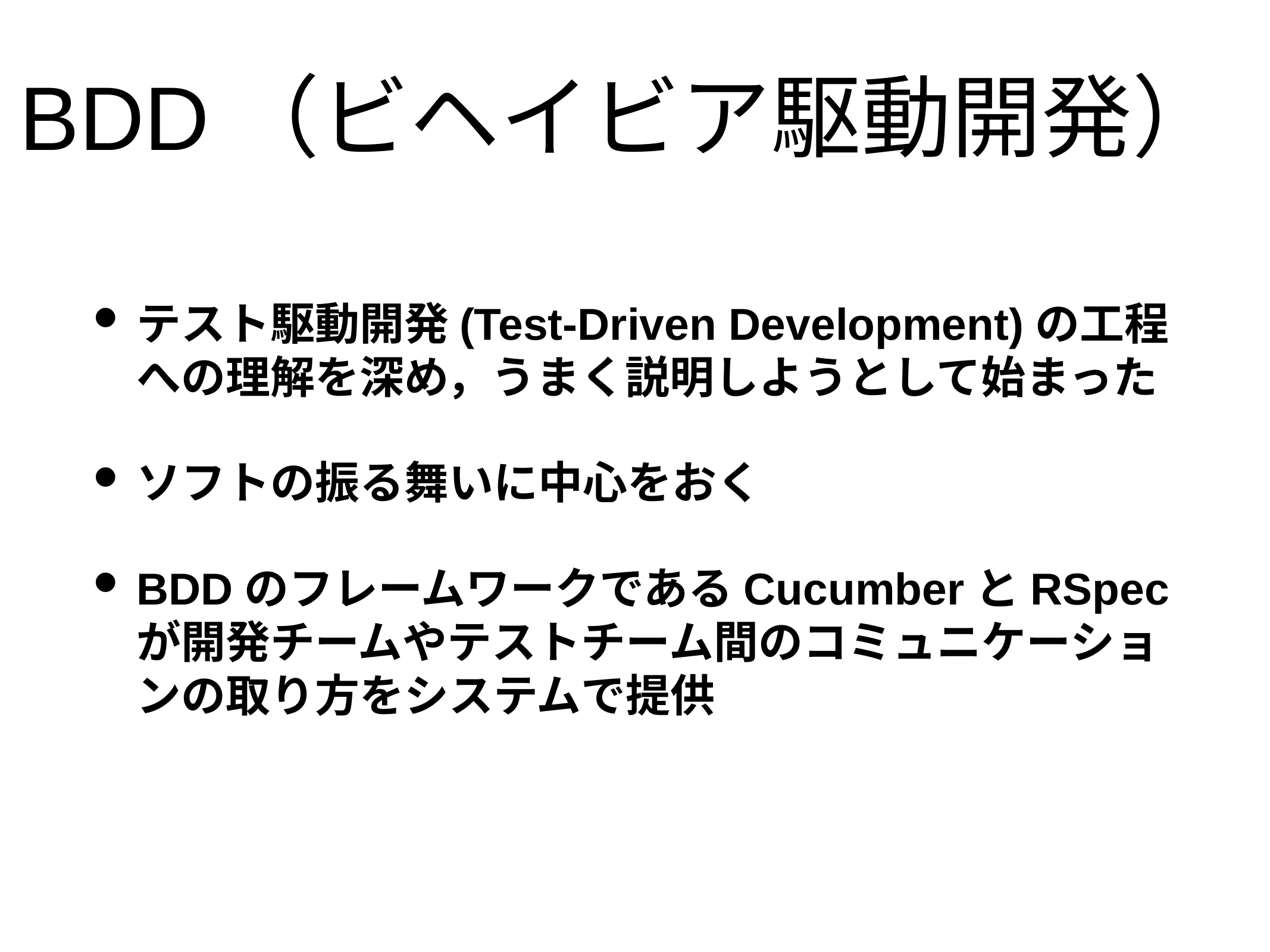

# BDD（ビヘイビア駆動開発）
テスト駆動開発(Test-Driven Development)の工程への理解を深め，うまく説明しようとして始まった
ソフトの振る舞いに中心をおく
BDDのフレームワークであるCucumberとRSpecが開発チームやテストチーム間のコミュニケーションの取り方をシステムで提供